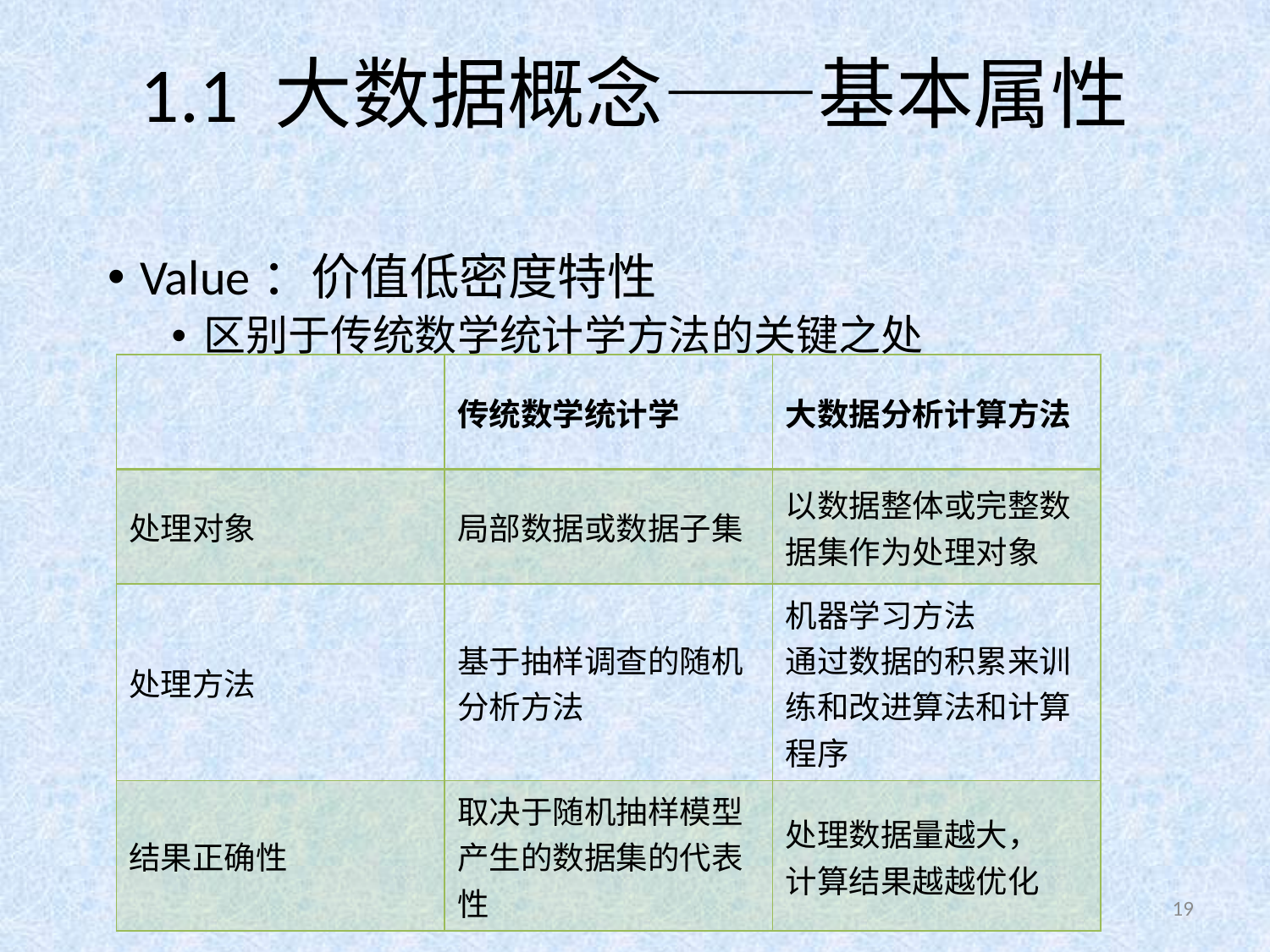

# 1.1 大数据概念——基本属性
Value：价值低密度特性
区别于传统数学统计学方法的关键之处

|  | 传统数学统计学 | 大数据分析计算方法 |
| --- | --- | --- |
| 处理对象 | 局部数据或数据子集 | 以数据整体或完整数据集作为处理对象 |
| 处理方法 | 基于抽样调查的随机分析方法 | 机器学习方法 通过数据的积累来训练和改进算法和计算程序 |
| 结果正确性 | 取决于随机抽样模型产生的数据集的代表性 | 处理数据量越大， 计算结果越越优化 |
19